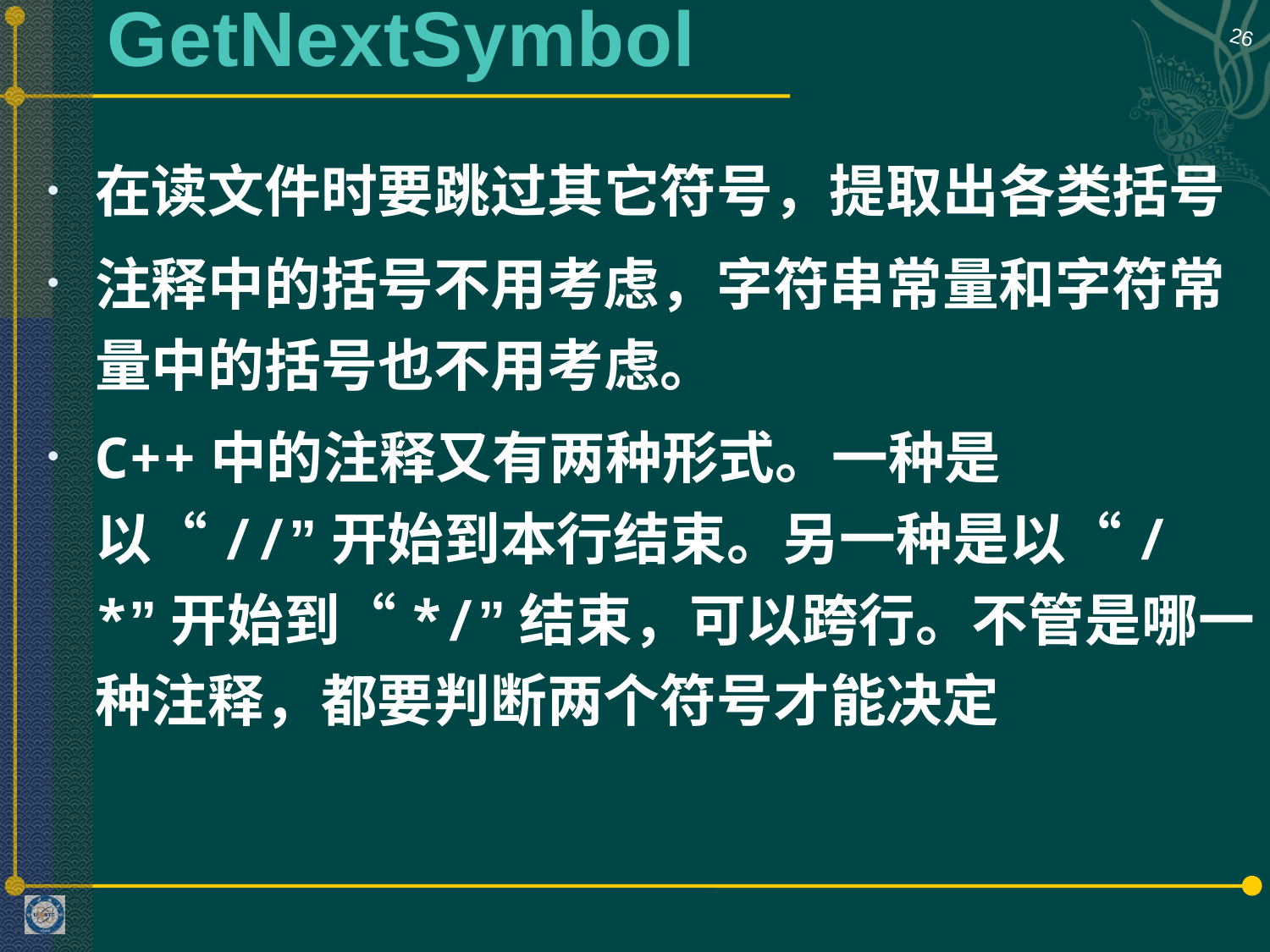

# GetNextSymbol
26
在读文件时要跳过其它符号，提取出各类括号
注释中的括号不用考虑，字符串常量和字符常量中的括号也不用考虑。
C++中的注释又有两种形式。一种是以“//”开始到本行结束。另一种是以“/*”开始到“*/”结束，可以跨行。不管是哪一种注释，都要判断两个符号才能决定